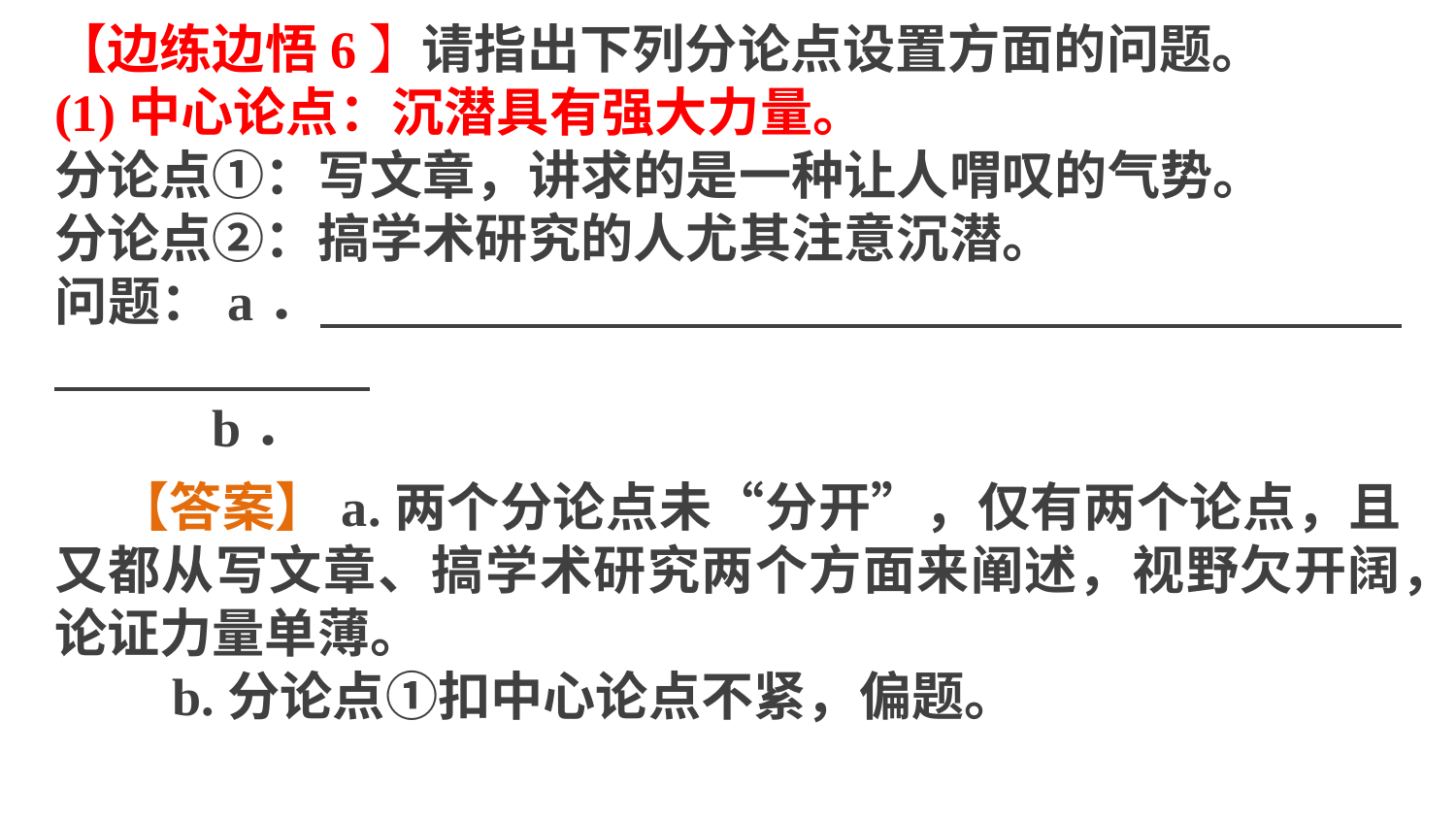

【边练边悟6】请指出下列分论点设置方面的问题。
(1)中心论点：沉潜具有强大力量。
分论点①：写文章，讲求的是一种让人喟叹的气势。
分论点②：搞学术研究的人尤其注意沉潜。
问题：a．
            b．
    【答案】a.两个分论点未“分开”，仅有两个论点，且又都从写文章、搞学术研究两个方面来阐述，视野欠开阔，论证力量单薄。
         b.分论点①扣中心论点不紧，偏题。